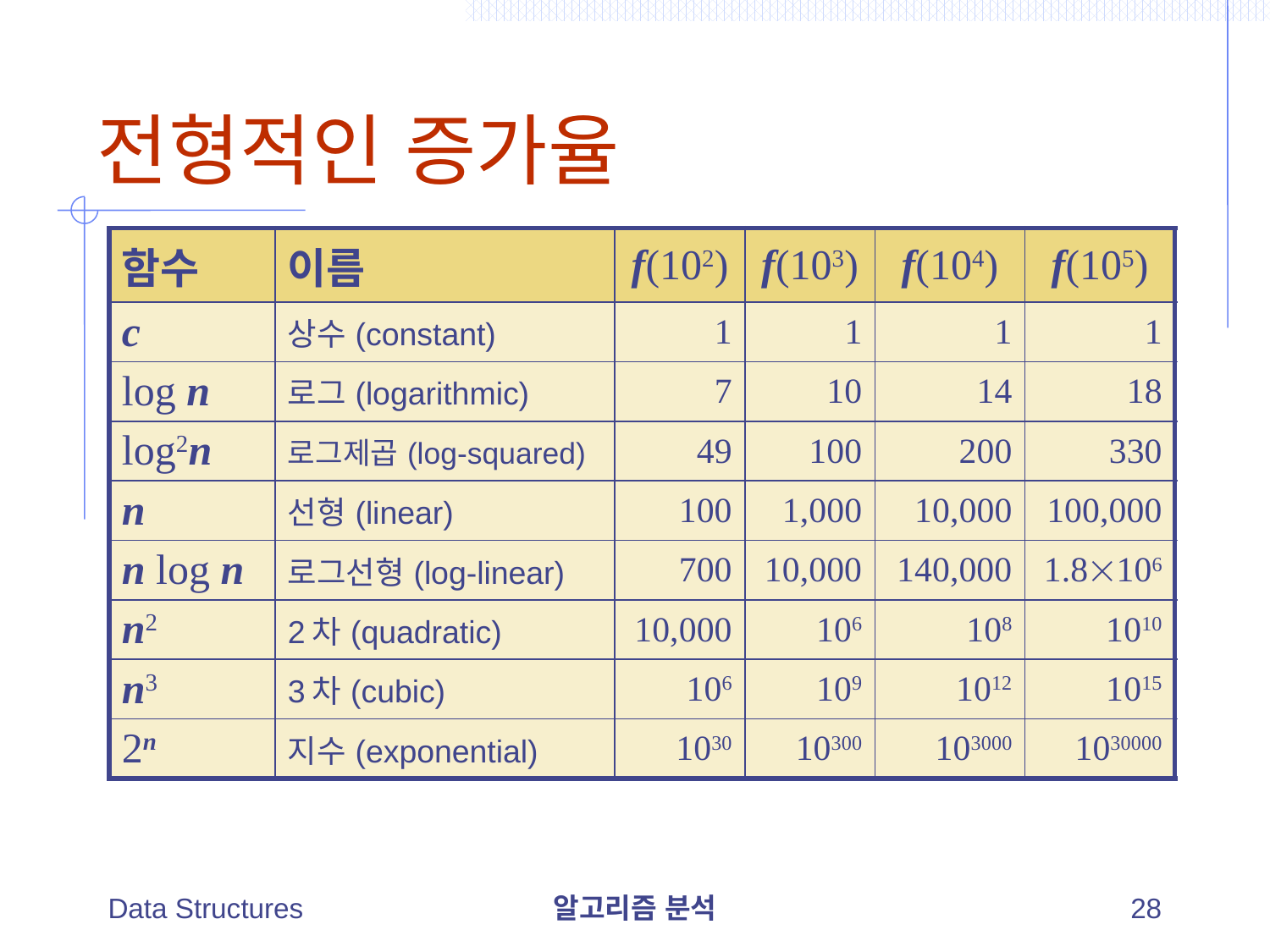

# 전형적인 증가율
| 함수 | 이름 | f(102) | f(103) | f(104) | f(105) |
| --- | --- | --- | --- | --- | --- |
| c | 상수(constant) | 1 | 1 | 1 | 1 |
| log n | 로그(logarithmic) | 7 | 10 | 14 | 18 |
| log2n | 로그제곱(log-squared) | 49 | 100 | 200 | 330 |
| n | 선형(linear) | 100 | 1,000 | 10,000 | 100,000 |
| n log n | 로그선형(log-linear) | 700 | 10,000 | 140,000 | 1.8×106 |
| n2 | 2차(quadratic) | 10,000 | 106 | 108 | 1010 |
| n3 | 3차(cubic) | 106 | 109 | 1012 | 1015 |
| 2n | 지수(exponential) | 1030 | 10300 | 103000 | 1030000 |
Data Structures
알고리즘 분석
28